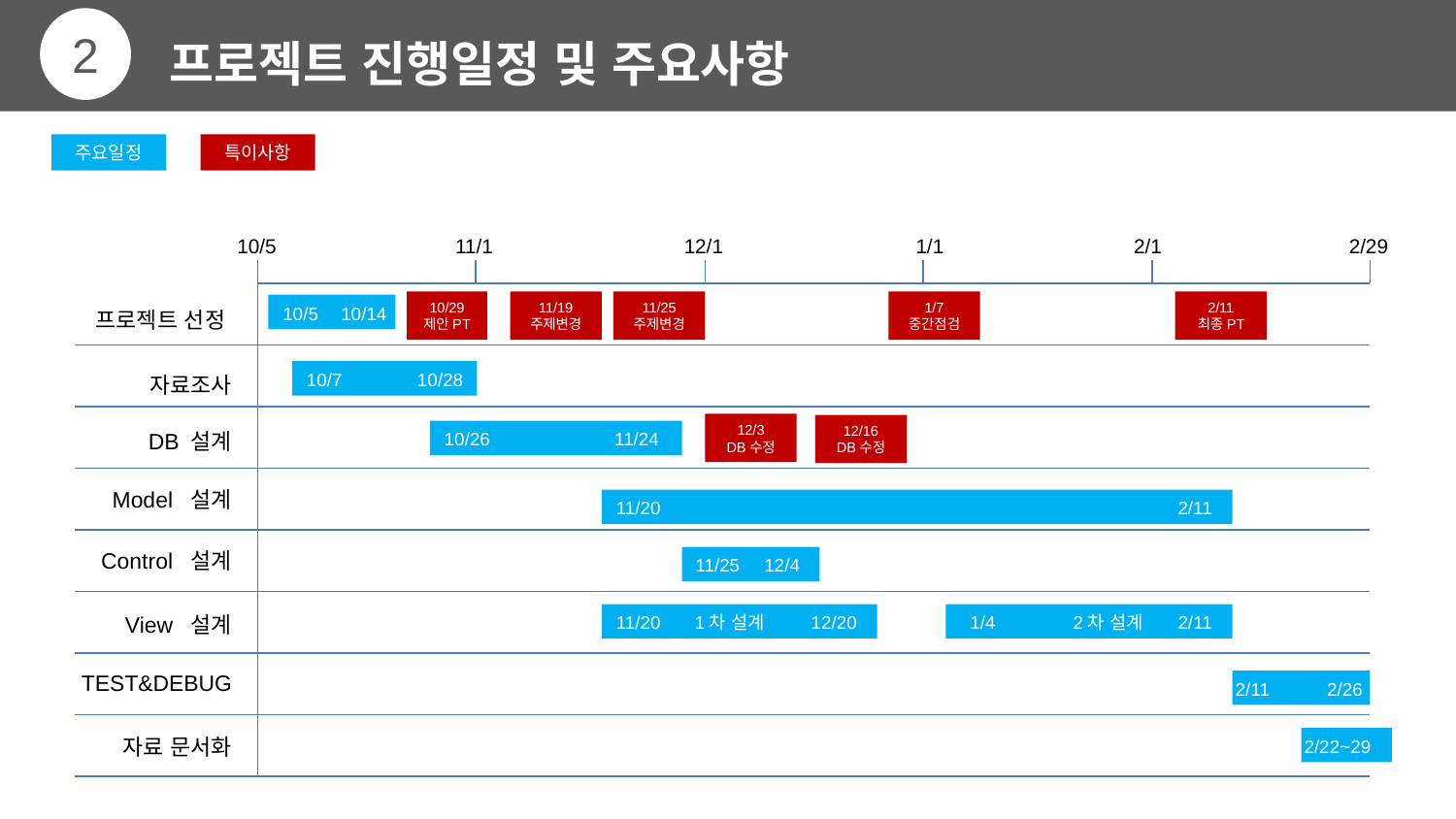

1
2
프로젝트 진행일정 및 주요사항
주요일정
특이사항
10/5
11/1
12/1
1/1
2/1
2/29
10/29
제안PT
11/19
주제변경
11/25
주제변경
1/7
중간점검
2/11
최종PT

10/5
10/14
프로젝트 선정

10/7
10/28
자료조사
12/3
DB수정
12/16
DB수정
DB 설계

10/26
11/24
Model  설계

11/20
2/11
Control  설계
11/25

12/4
View  설계

11/20
1차 설계
12/20

1/4
2차 설계
2/11
TEST&DEBUG
2/11

2/26
자료 문서화
2/22~29